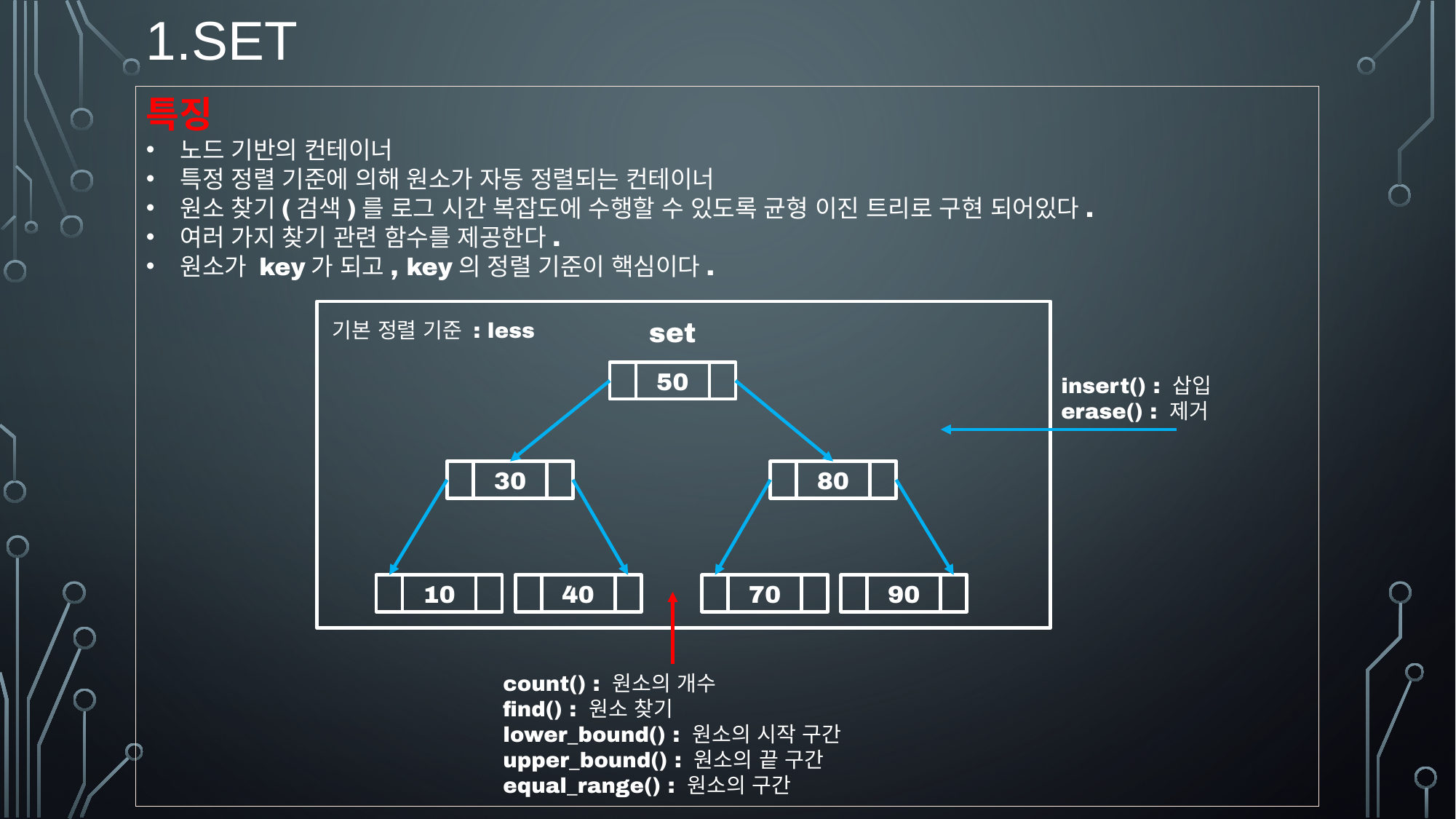

# 1.set
특징
노드 기반의 컨테이너
특정 정렬 기준에 의해 원소가 자동 정렬되는 컨테이너
원소 찾기(검색)를 로그 시간 복잡도에 수행할 수 있도록 균형 이진 트리로 구현 되어있다.
여러 가지 찾기 관련 함수를 제공한다.
원소가 key가 되고, key의 정렬 기준이 핵심이다.

set
기본 정렬 기준 : less

50

30

80

10

70

40

90

insert() : 삽입
erase() : 제거
count() : 원소의 개수
find() : 원소 찾기
lower_bound() : 원소의 시작 구간
upper_bound() : 원소의 끝 구간
equal_range() : 원소의 구간